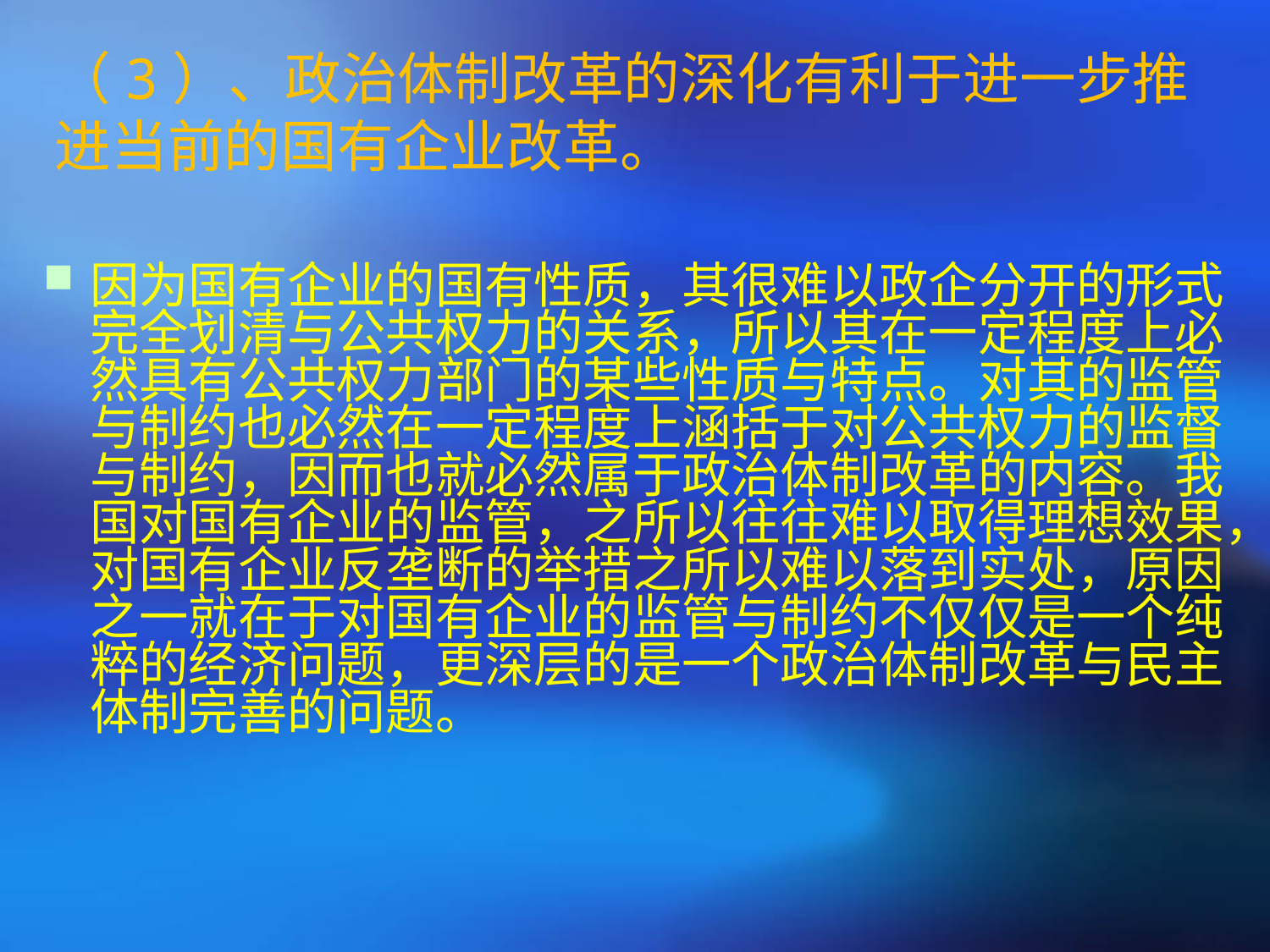

# （3）、政治体制改革的深化有利于进一步推进当前的国有企业改革。

因为国有企业的国有性质，其很难以政企分开的形式完全划清与公共权力的关系，所以其在一定程度上必然具有公共权力部门的某些性质与特点。对其的监管与制约也必然在一定程度上涵括于对公共权力的监督与制约，因而也就必然属于政治体制改革的内容。我国对国有企业的监管，之所以往往难以取得理想效果，对国有企业反垄断的举措之所以难以落到实处，原因之一就在于对国有企业的监管与制约不仅仅是一个纯粹的经济问题，更深层的是一个政治体制改革与民主体制完善的问题。